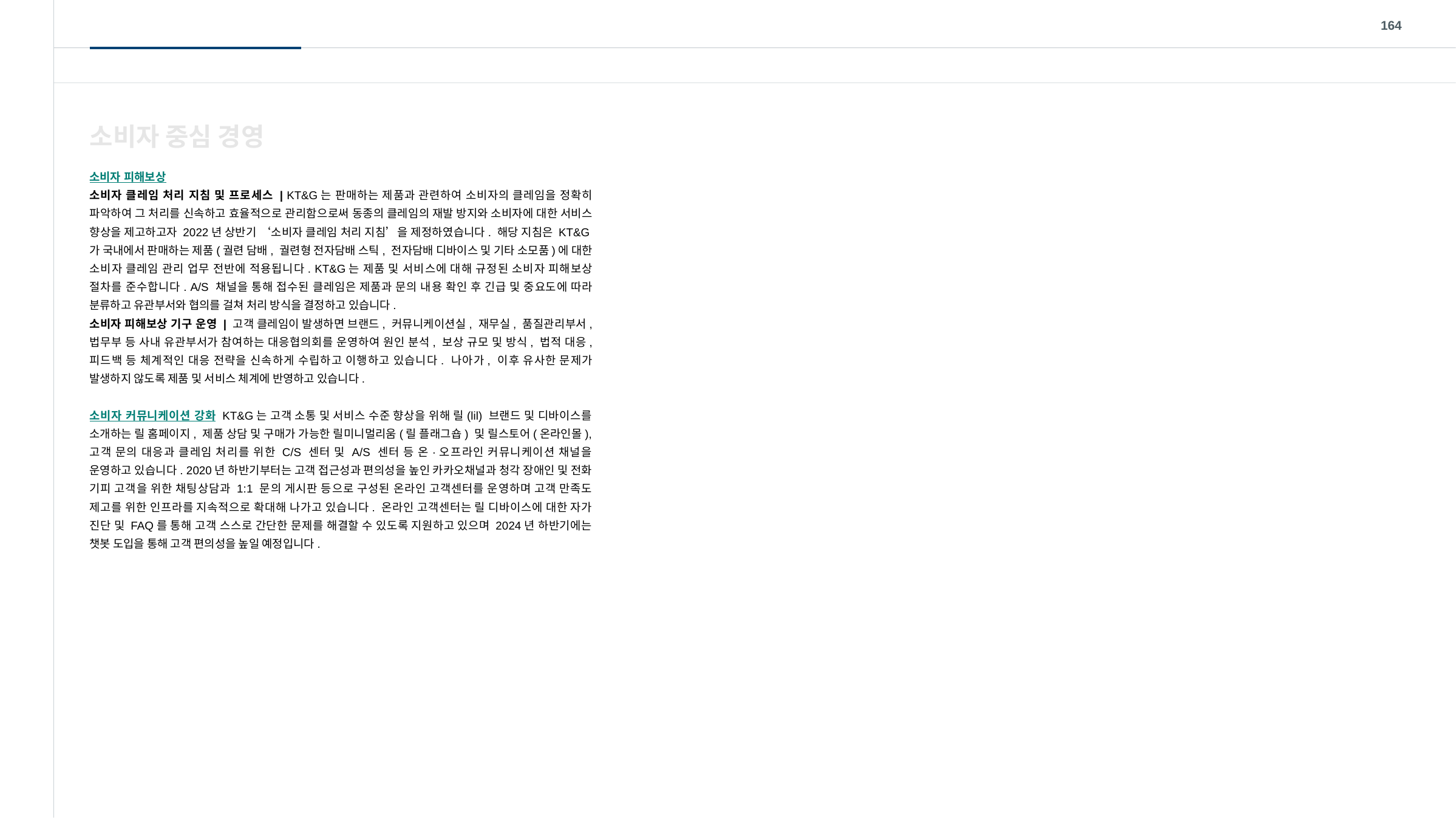

164
소비자 중심 경영
소비자 피해보상
소비자 클레임 처리 지침 및 프로세스 | KT&G는 판매하는 제품과 관련하여 소비자의 클레임을 정확히 파악하여 그 처리를 신속하고 효율적으로 관리함으로써 동종의 클레임의 재발 방지와 소비자에 대한 서비스 향상을 제고하고자 2022년 상반기 ‘소비자 클레임 처리 지침’을 제정하였습니다. 해당 지침은 KT&G가 국내에서 판매하는 제품(궐련 담배, 궐련형 전자담배 스틱, 전자담배 디바이스 및 기타 소모품)에 대한 소비자 클레임 관리 업무 전반에 적용됩니다. KT&G는 제품 및 서비스에 대해 규정된 소비자 피해보상 절차를 준수합니다. A/S 채널을 통해 접수된 클레임은 제품과 문의 내용 확인 후 긴급 및 중요도에 따라 분류하고 유관부서와 협의를 걸쳐 처리 방식을 결정하고 있습니다.
소비자 피해보상 기구 운영 | 고객 클레임이 발생하면 브랜드, 커뮤니케이션실, 재무실, 품질관리부서, 법무부 등 사내 유관부서가 참여하는 대응협의회를 운영하여 원인 분석, 보상 규모 및 방식, 법적 대응, 피드백 등 체계적인 대응 전략을 신속하게 수립하고 이행하고 있습니다. 나아가, 이후 유사한 문제가 발생하지 않도록 제품 및 서비스 체계에 반영하고 있습니다.
소비자 커뮤니케이션 강화 KT&G는 고객 소통 및 서비스 수준 향상을 위해 릴(lil) 브랜드 및 디바이스를 소개하는 릴 홈페이지, 제품 상담 및 구매가 가능한 릴미니멀리움(릴 플래그숍) 및 릴스토어(온라인몰), 고객 문의 대응과 클레임 처리를 위한 C/S 센터 및 A/S 센터 등 온·오프라인 커뮤니케이션 채널을 운영하고 있습니다. 2020년 하반기부터는 고객 접근성과 편의성을 높인 카카오채널과 청각 장애인 및 전화 기피 고객을 위한 채팅상담과 1:1 문의 게시판 등으로 구성된 온라인 고객센터를 운영하며 고객 만족도 제고를 위한 인프라를 지속적으로 확대해 나가고 있습니다. 온라인 고객센터는 릴 디바이스에 대한 자가 진단 및 FAQ를 통해 고객 스스로 간단한 문제를 해결할 수 있도록 지원하고 있으며 2024년 하반기에는 챗봇 도입을 통해 고객 편의성을 높일 예정입니다.